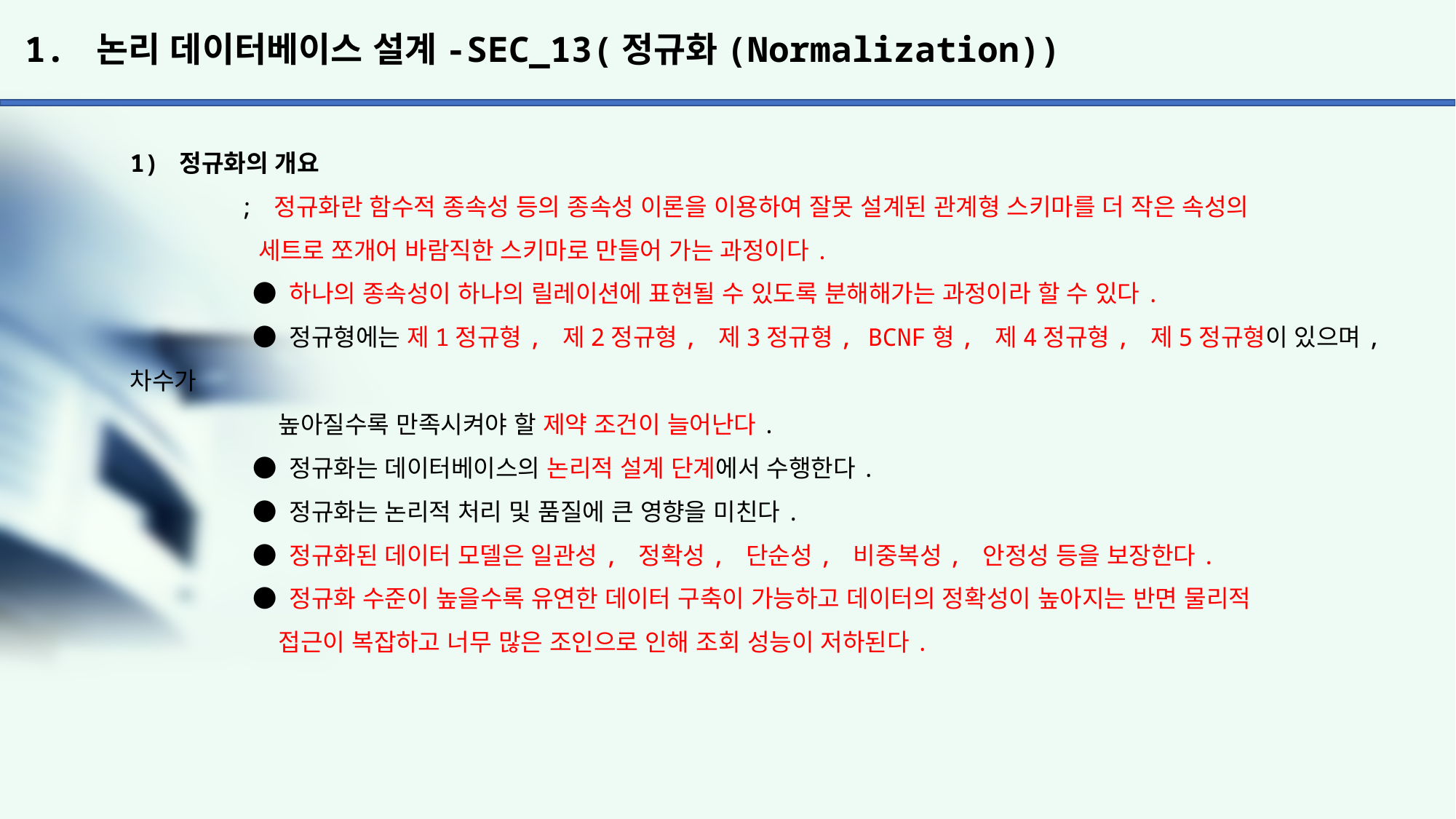

# 1. 논리 데이터베이스 설계-SEC_13(정규화(Normalization))
1) 정규화의 개요
	; 정규화란 함수적 종속성 등의 종속성 이론을 이용하여 잘못 설계된 관계형 스키마를 더 작은 속성의
	  세트로 쪼개어 바람직한 스키마로 만들어 가는 과정이다.
	  ● 하나의 종속성이 하나의 릴레이션에 표현될 수 있도록 분해해가는 과정이라 할 수 있다.
	  ● 정규형에는 제1정규형, 제2정규형, 제3정규형, BCNF형, 제4정규형, 제5정규형이 있으며, 차수가
	     높아질수록 만족시켜야 할 제약 조건이 늘어난다.
	  ● 정규화는 데이터베이스의 논리적 설계 단계에서 수행한다.
	  ● 정규화는 논리적 처리 및 품질에 큰 영향을 미친다.
	  ● 정규화된 데이터 모델은 일관성, 정확성, 단순성, 비중복성, 안정성 등을 보장한다.
	  ● 정규화 수준이 높을수록 유연한 데이터 구축이 가능하고 데이터의 정확성이 높아지는 반면 물리적
	     접근이 복잡하고 너무 많은 조인으로 인해 조회 성능이 저하된다.